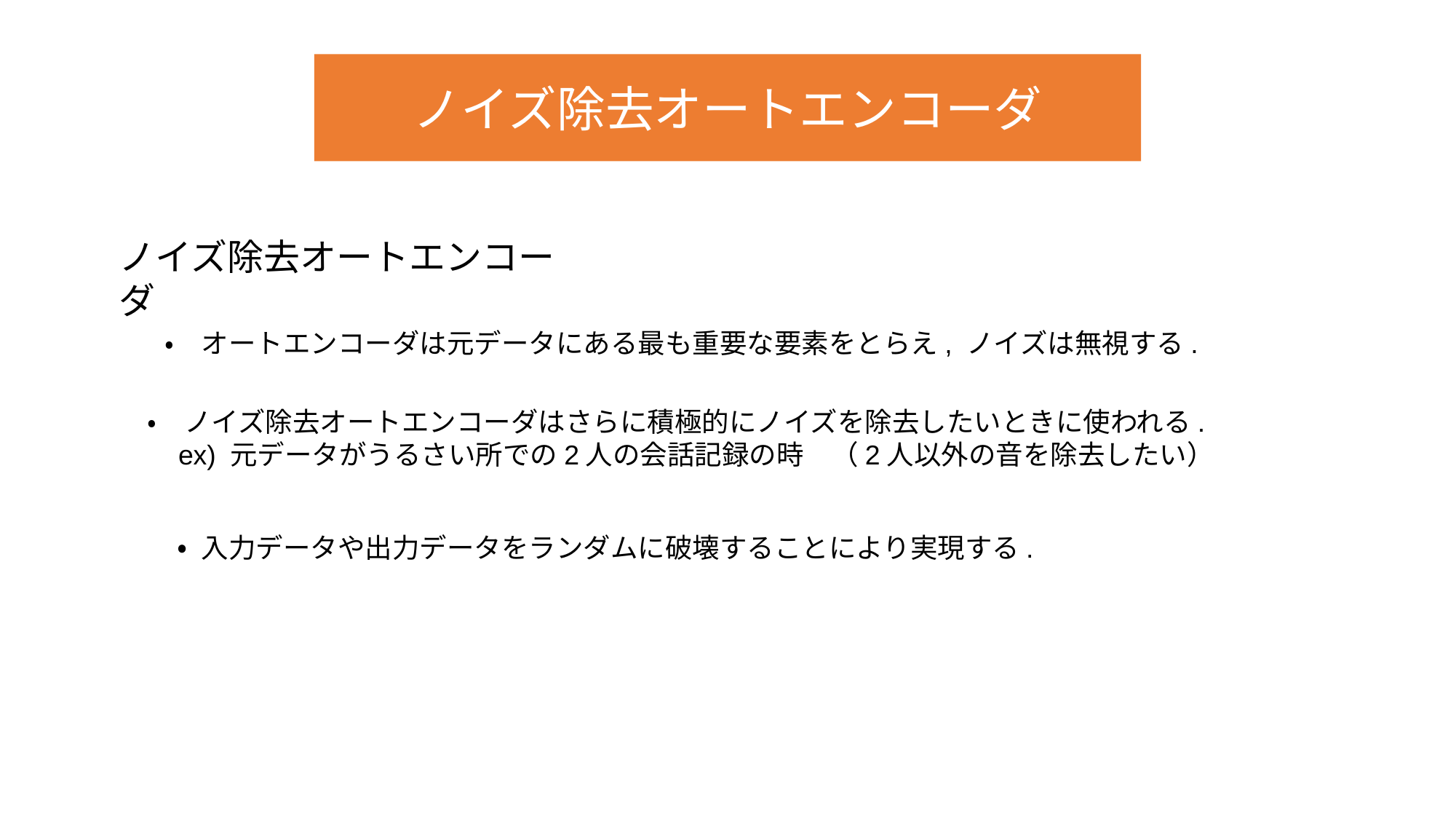

ノイズ除去オートエンコーダ
ノイズ除去オートエンコーダ
・　オートエンコーダは元データにある最も重要な要素をとらえ, ノイズは無視する.
・　ノイズ除去オートエンコーダはさらに積極的にノイズを除去したいときに使われる.
    ex) 元データがうるさい所での2人の会話記録の時　（2人以外の音を除去したい）
・  入力データや出力データをランダムに破壊することにより実現する.